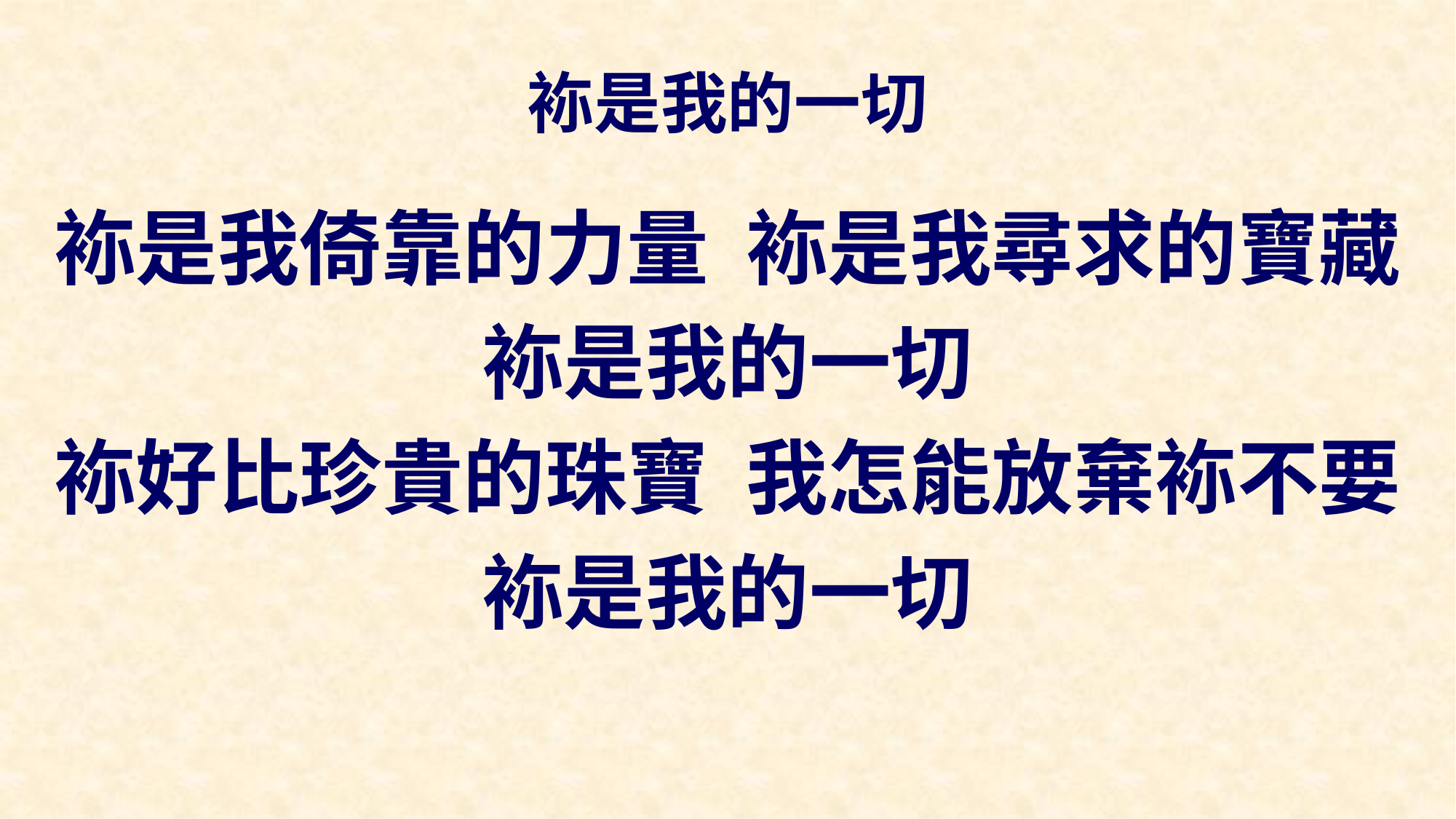

# 袮是我的一切
袮是我倚靠的力量  袮是我尋求的寶藏
袮是我的一切
袮好比珍貴的珠寶  我怎能放棄袮不要
袮是我的一切